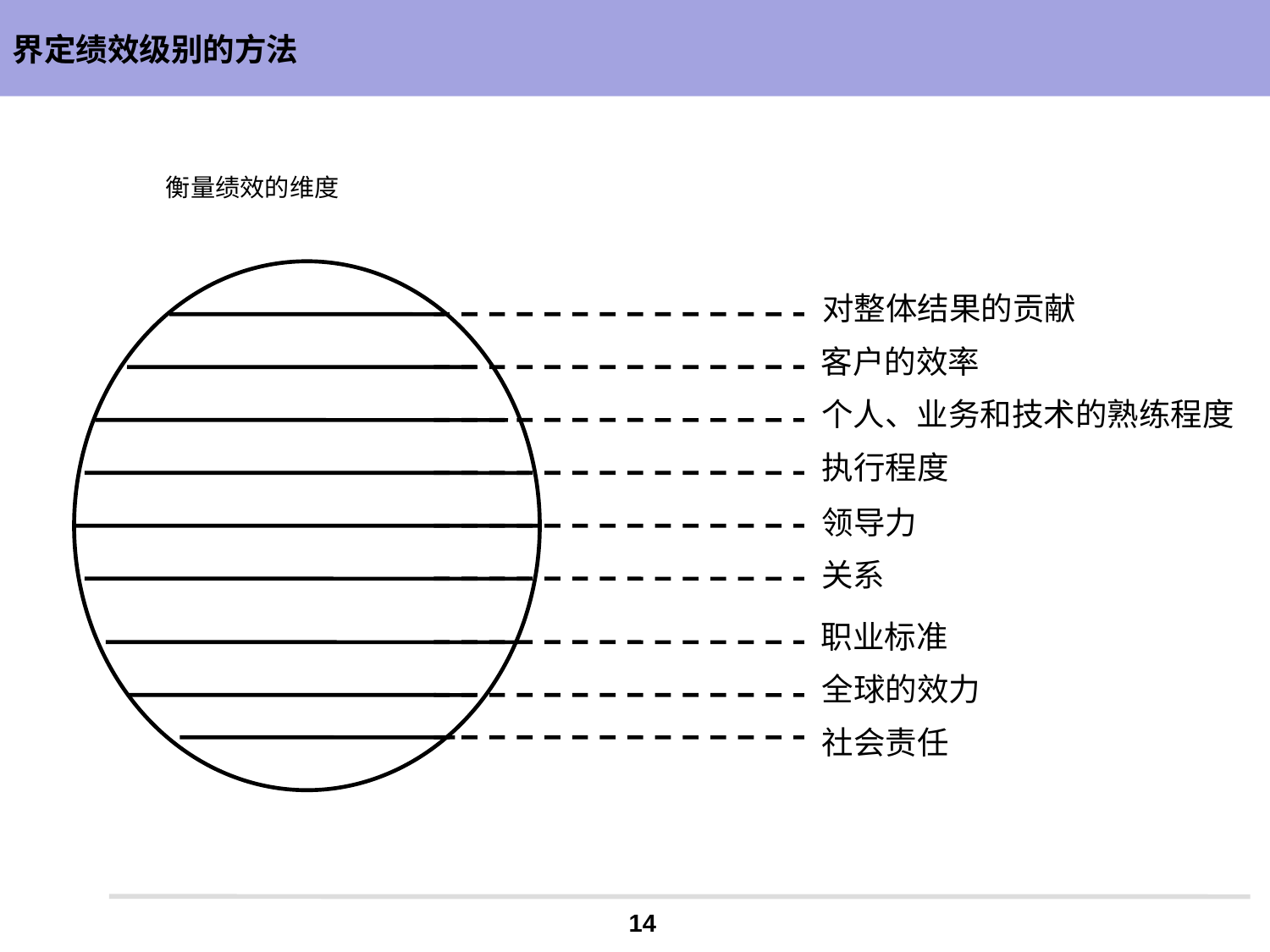

界定绩效级别的方法
衡量绩效的维度

对整体结果的贡献

客户的效率

个人、业务和技术的熟练程度

执行程度

领导力

关系

职业标准

全球的效力

社会责任